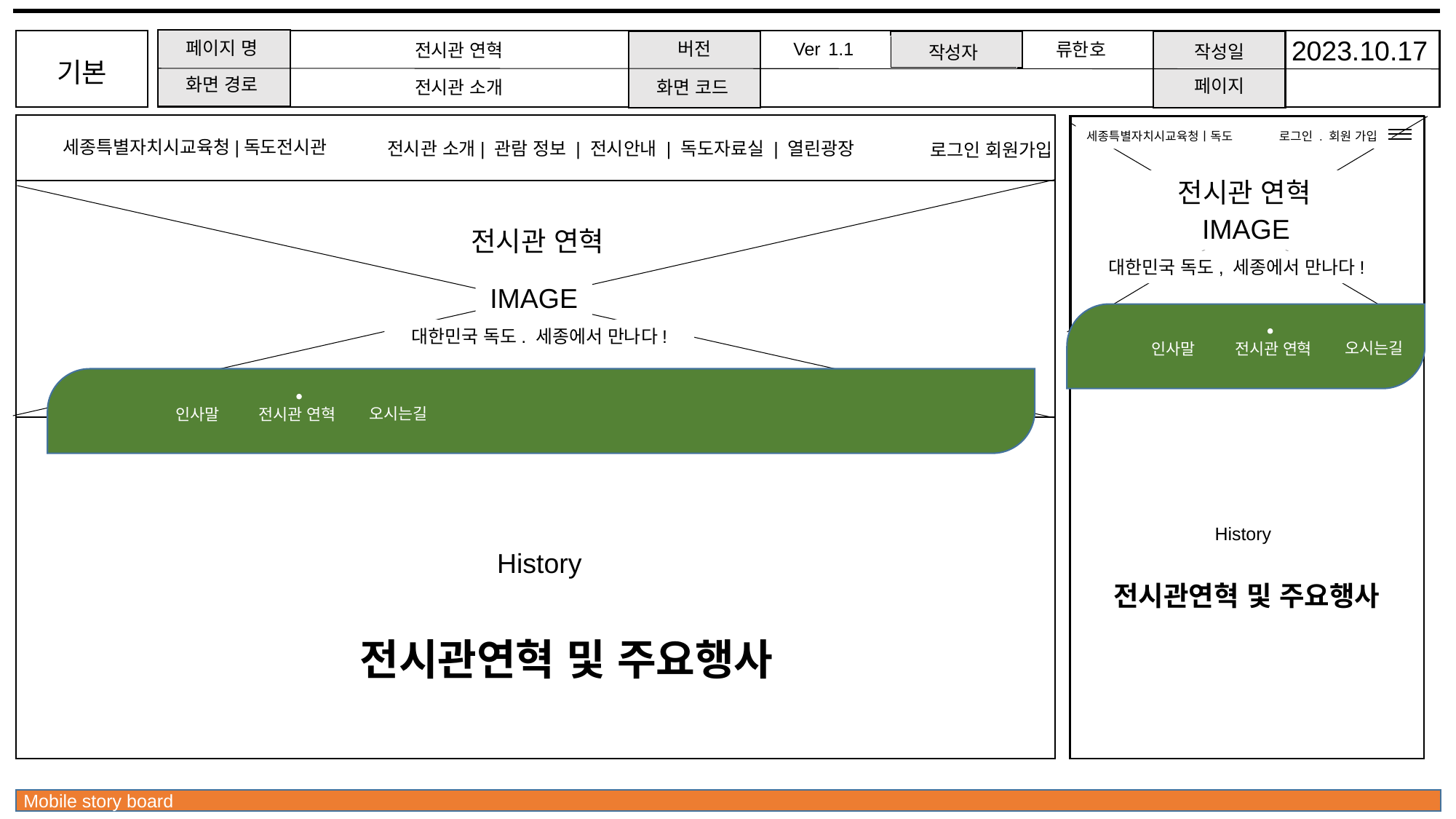

Ver 1.1
2023.10.17

페이지 명

버전
류한호
전시관 연혁
작성일
작성자
기본
화면 경로
페이지
전시관 소개
화면 코드

로그인 . 회원 가입
세종특별자치시교육청ㅣ독도
세종특별자치시교육청|독도전시관
전시관 소개| 관람 정보 | 전시안내 | 독도자료실 | 열린광장
로그인 회원가입
전시관 연혁

IMAGE
전시관 연혁
대한민국 독도, 세종에서 만나다!
IMAGE

대한민국 독도. 세종에서 만나다!

오시는길
전시관 연혁
인사말

오시는길
전시관 연혁
인사말
History
History
전시관연혁 및 주요행사
전시관연혁 및 주요행사
Mobile story board